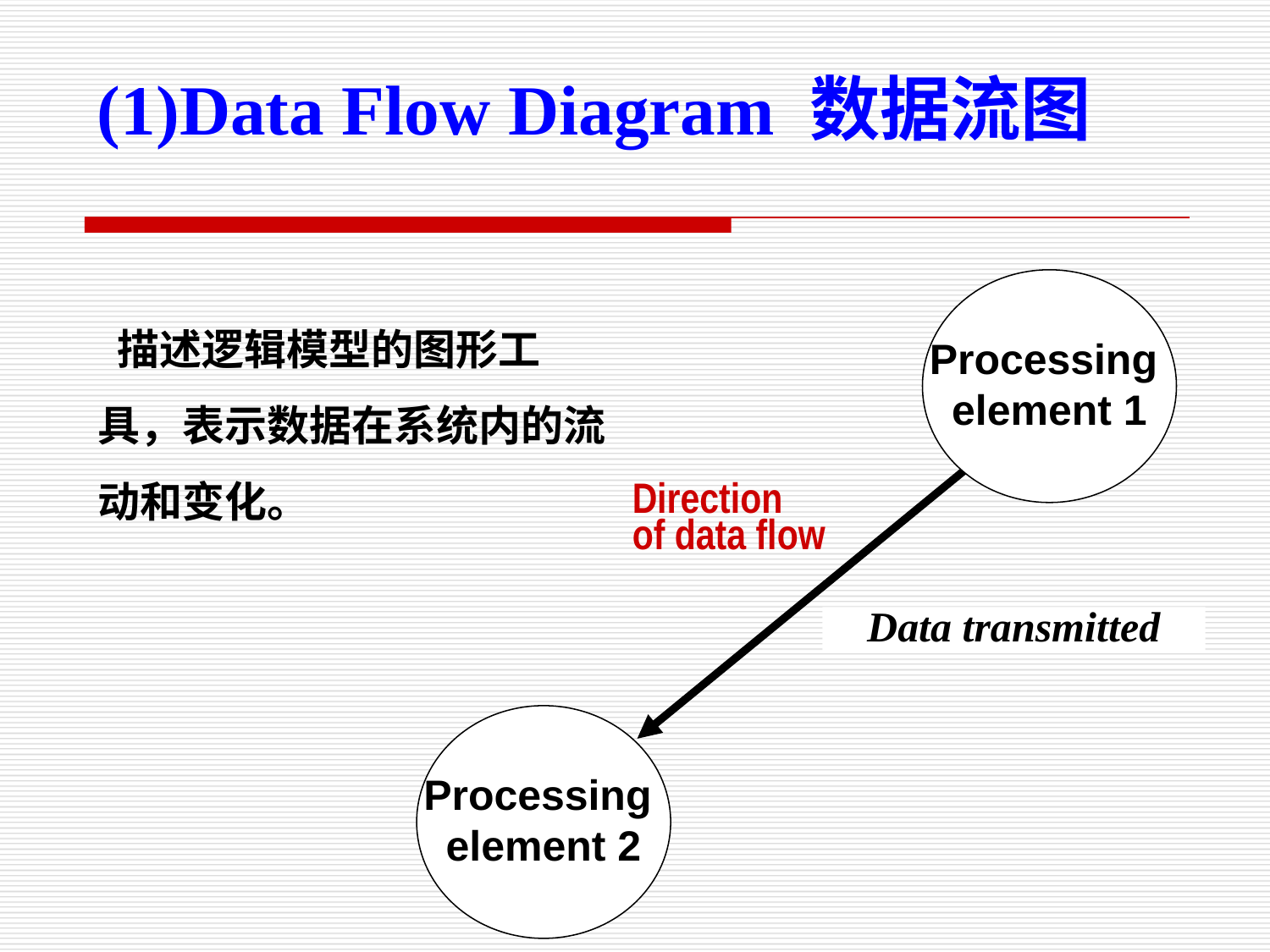

(1)Data Flow Diagram 数据流图
Processing
element 1
 描述逻辑模型的图形工具，表示数据在系统内的流动和变化。
Direction
of data flow
Data transmitted
Processing
element 2